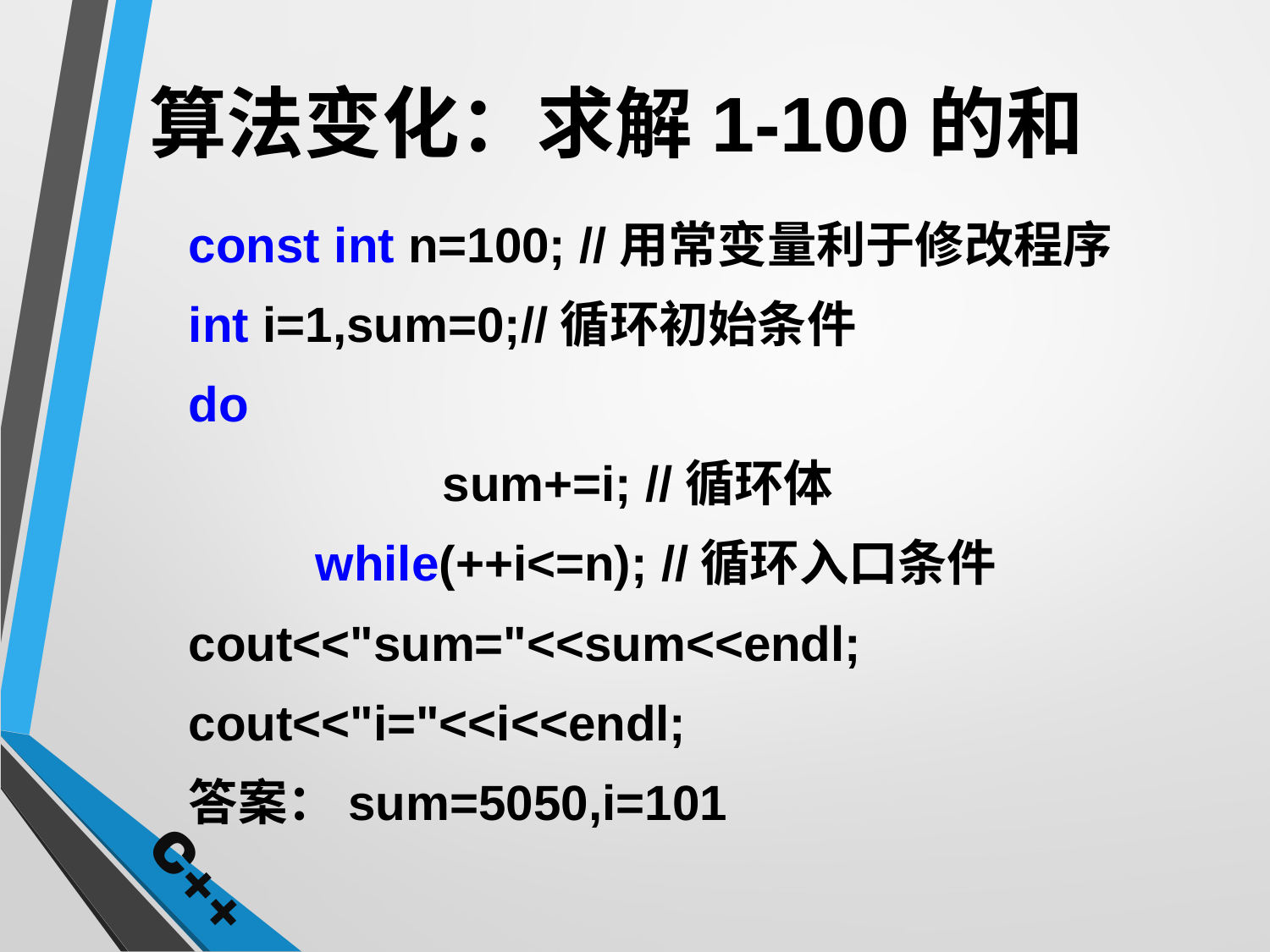

# 算法变化：求解1-100的和
	const int n=100; //用常变量利于修改程序
	int i=1,sum=0;//循环初始条件
	do
			sum+=i; //循环体
		while(++i<=n); //循环入口条件
	cout<<"sum="<<sum<<endl;
	cout<<"i="<<i<<endl;
	答案：sum=5050,i=101